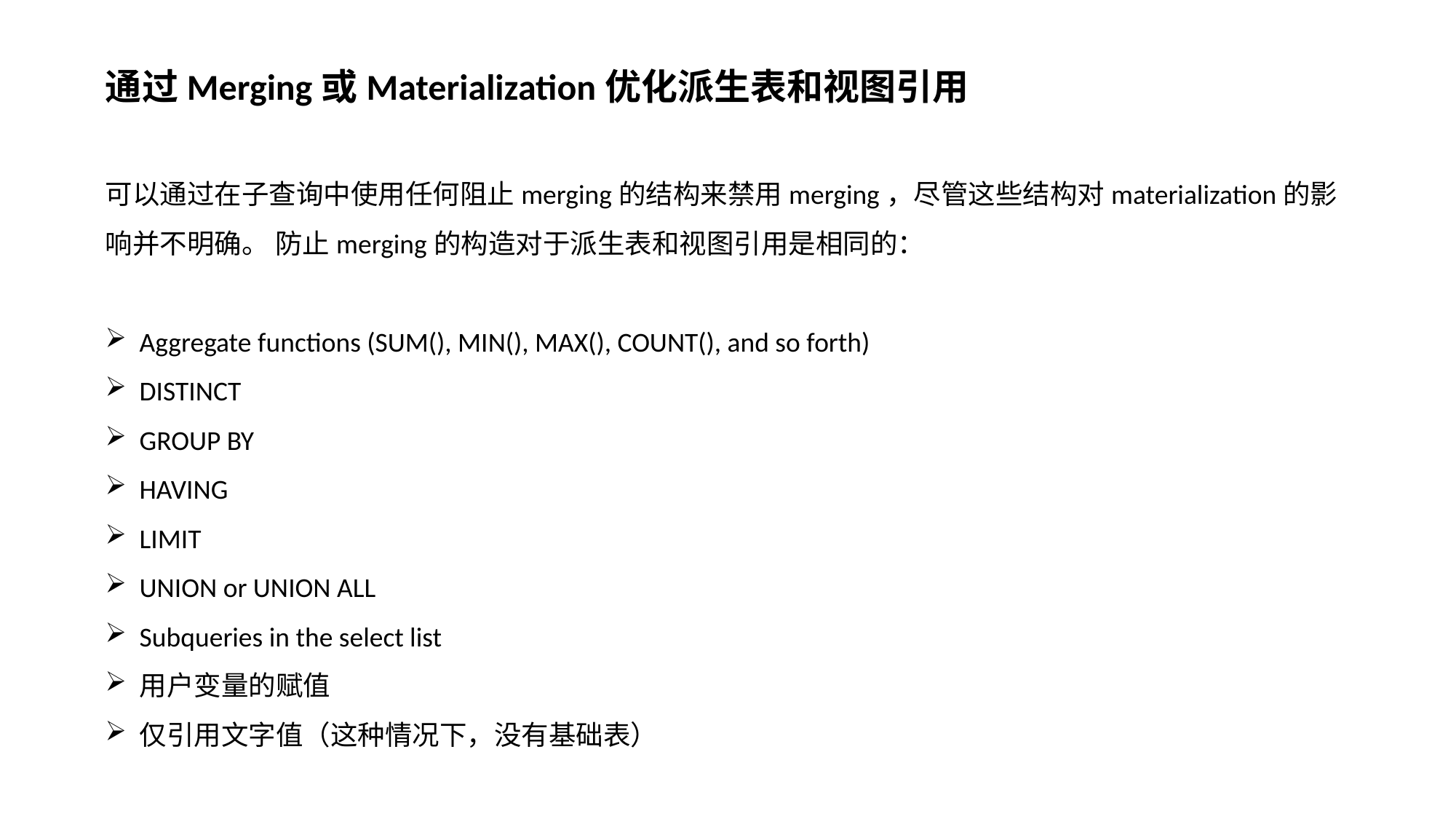

# 通过Merging或Materialization优化派生表和视图引用
可以通过在子查询中使用任何阻止merging的结构来禁用merging，尽管这些结构对materialization的影响并不明确。 防止merging的构造对于派生表和视图引用是相同的：

Aggregate functions (SUM(), MIN(), MAX(), COUNT(), and so forth)
DISTINCT
GROUP BY
HAVING
LIMIT
UNION or UNION ALL
Subqueries in the select list
用户变量的赋值
仅引用文字值（这种情况下，没有基础表）